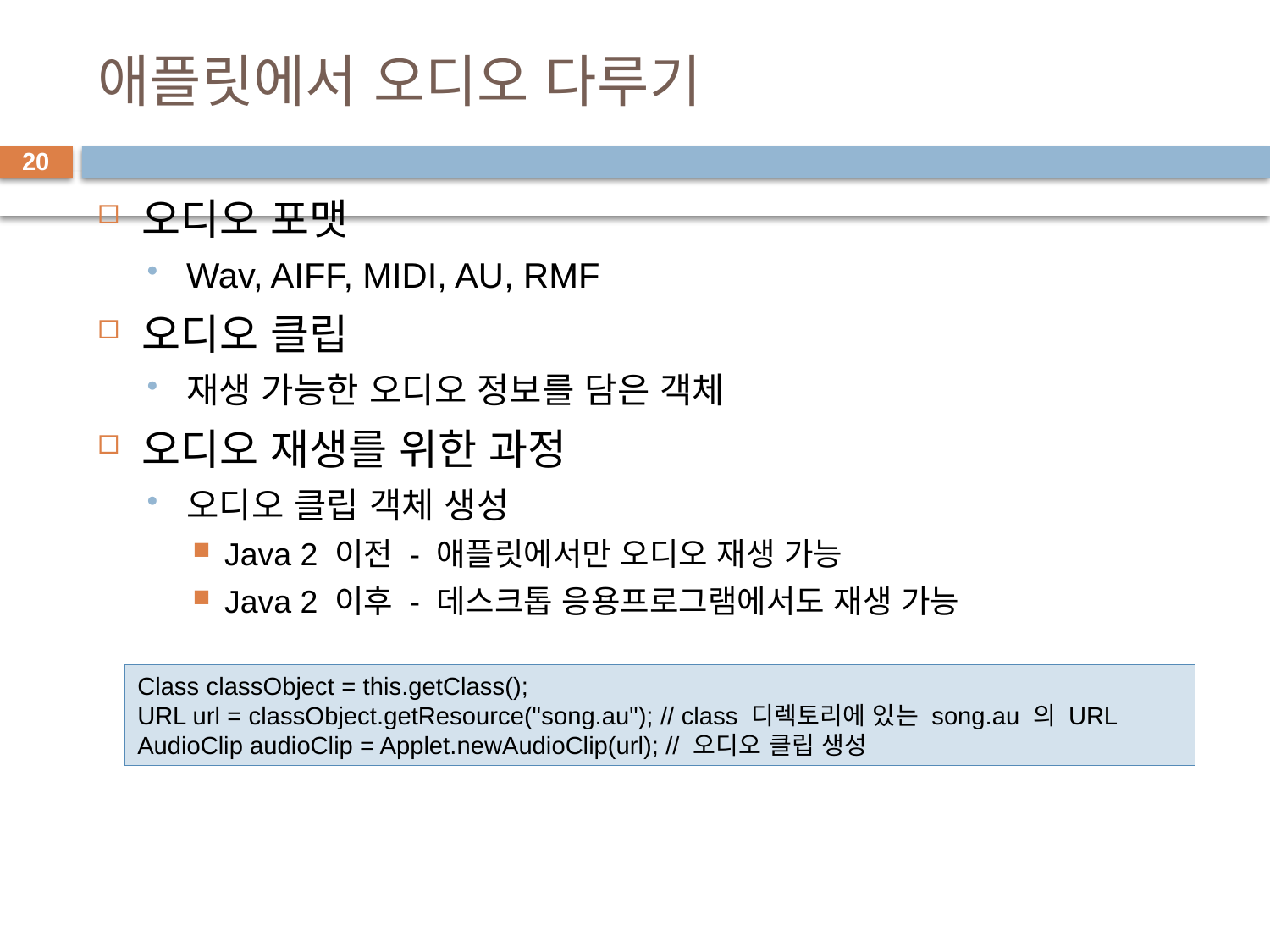

# 애플릿에서 오디오 다루기
20
오디오 포맷
Wav, AIFF, MIDI, AU, RMF
오디오 클립
재생 가능한 오디오 정보를 담은 객체
오디오 재생를 위한 과정
오디오 클립 객체 생성
Java 2 이전 - 애플릿에서만 오디오 재생 가능
Java 2 이후 - 데스크톱 응용프로그램에서도 재생 가능

Class classObject = this.getClass();
URL url = classObject.getResource("song.au"); // class 디렉토리에 있는 song.au 의 URL
AudioClip audioClip = Applet.newAudioClip(url); // 오디오 클립 생성